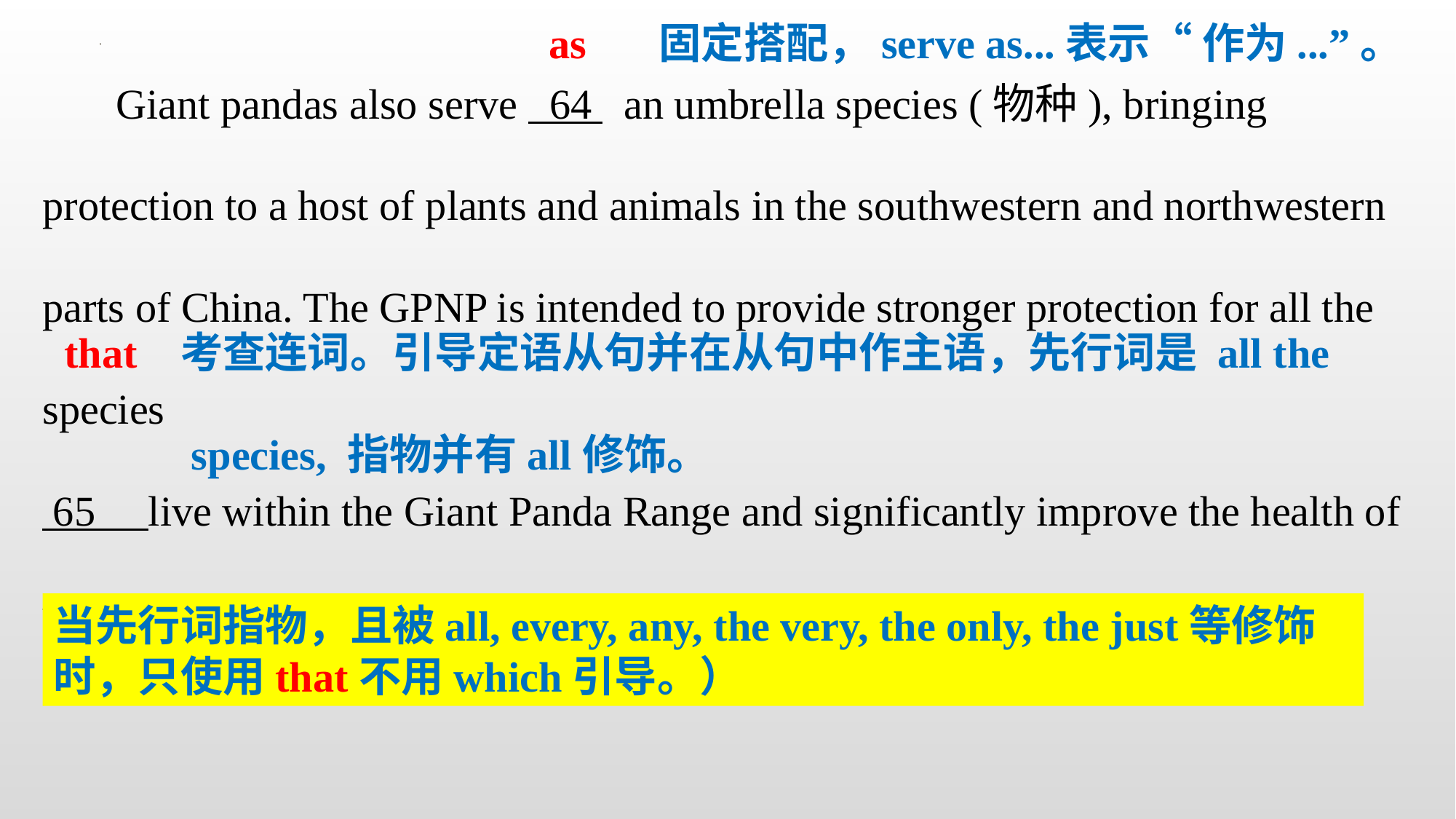

as
固定搭配，serve as...表示“ 作为...”。
       Giant pandas also serve   64   an umbrella species (物种), bringing protection to a host of plants and animals in the southwestern and northwestern parts of China. The GPNP is intended to provide stronger protection for all the species
 65     live within the Giant Panda Range and significantly improve the health of the ecosystem in the area.
that
考查连词。引导定语从句并在从句中作主语，先行词是 all the

 species, 指物并有all修饰。
当先行词指物，且被all, every, any, the very, the only, the just等修饰时，只使用that不用which引导。）